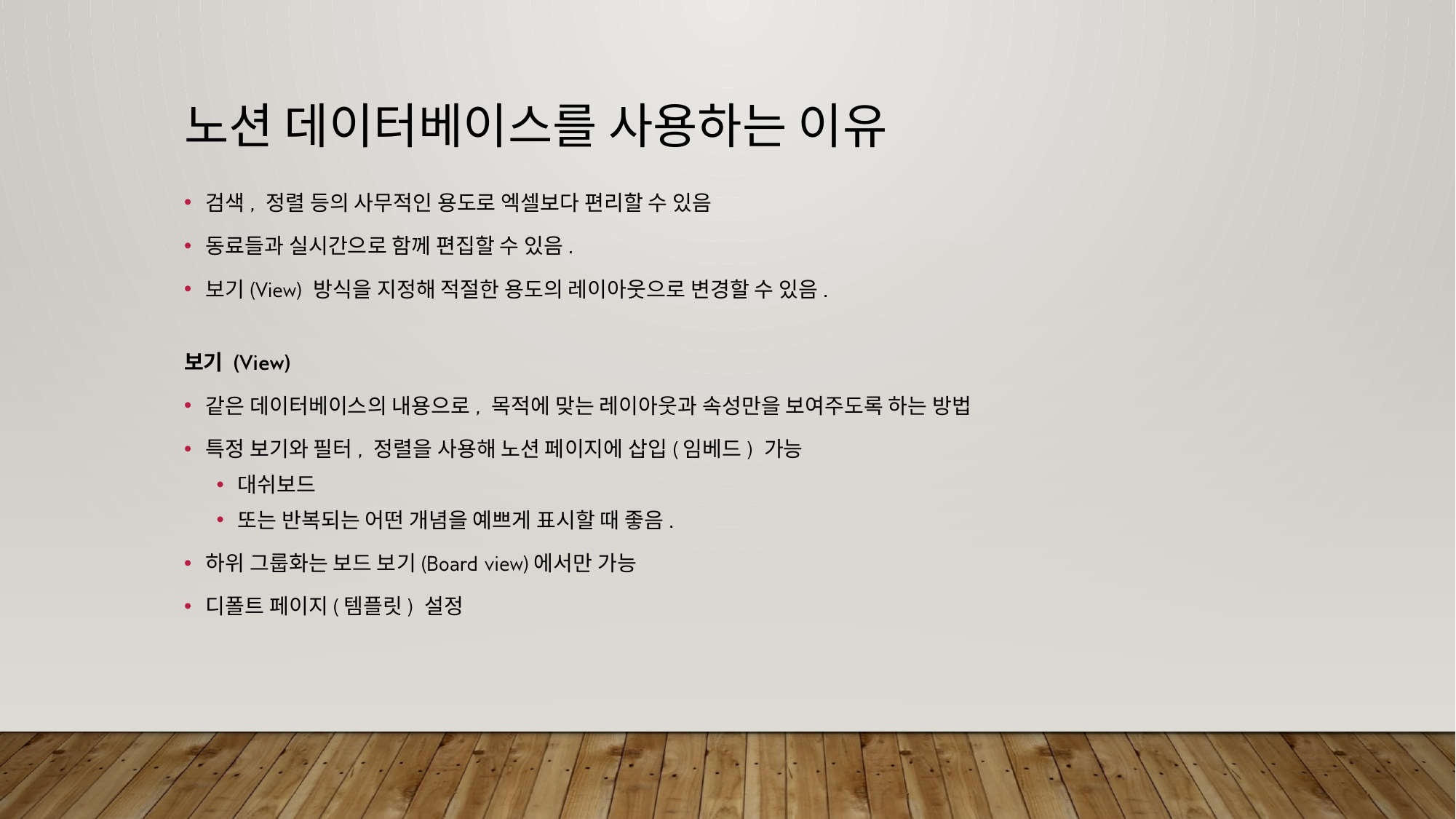

# 노션 데이터베이스를 사용하는 이유
검색, 정렬 등의 사무적인 용도로 엑셀보다 편리할 수 있음
동료들과 실시간으로 함께 편집할 수 있음.
보기(View) 방식을 지정해 적절한 용도의 레이아웃으로 변경할 수 있음.
보기 (View)
같은 데이터베이스의 내용으로, 목적에 맞는 레이아웃과 속성만을 보여주도록 하는 방법
특정 보기와 필터, 정렬을 사용해 노션 페이지에 삽입(임베드) 가능
대쉬보드
또는 반복되는 어떤 개념을 예쁘게 표시할 때 좋음.
하위 그룹화는 보드 보기(Board view)에서만 가능
디폴트 페이지(템플릿) 설정